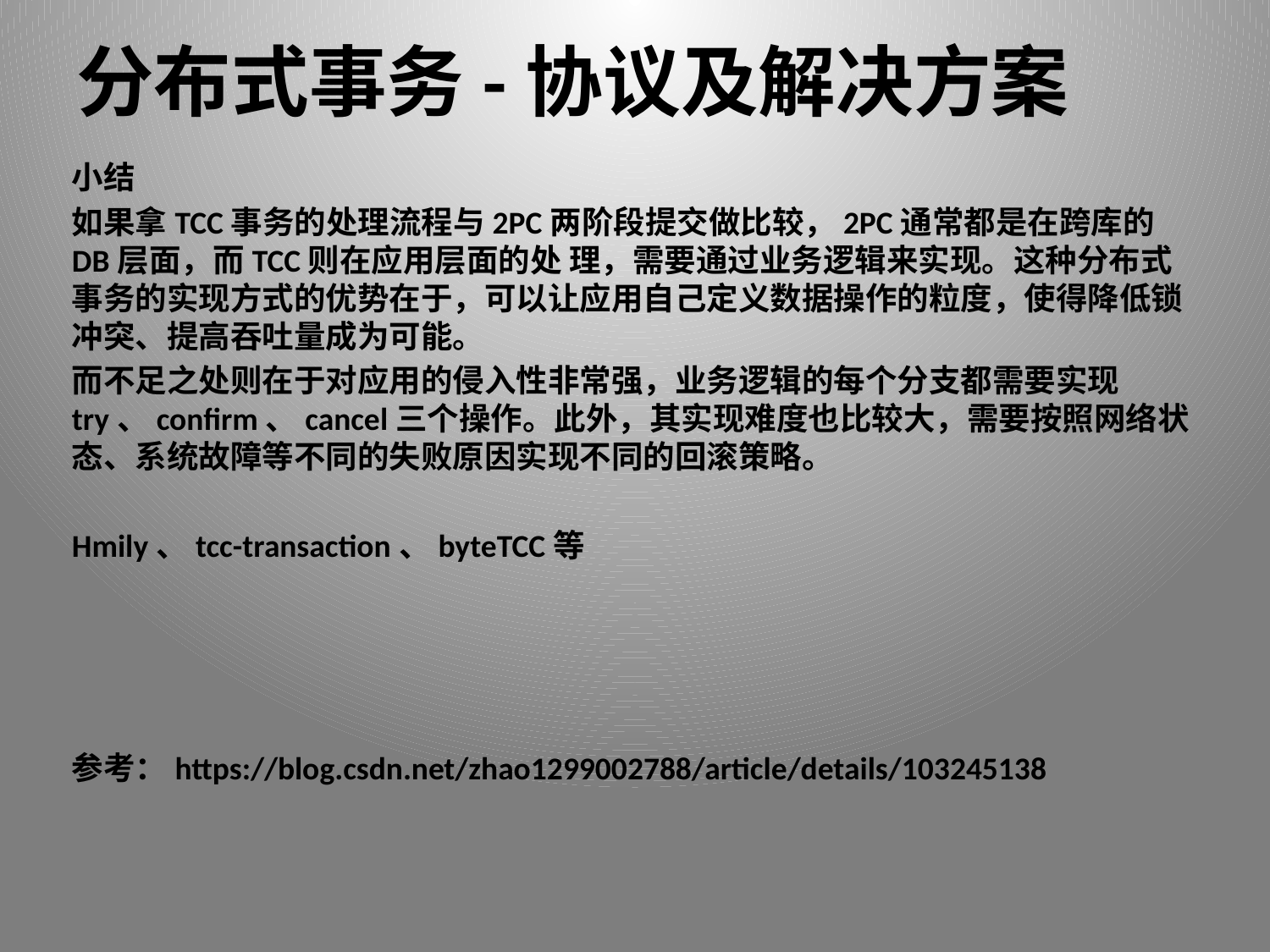

# 分布式事务-协议及解决方案
小结
如果拿TCC事务的处理流程与2PC两阶段提交做比较，2PC通常都是在跨库的DB层面，而TCC则在应用层面的处 理，需要通过业务逻辑来实现。这种分布式事务的实现方式的优势在于，可以让应用自己定义数据操作的粒度，使得降低锁冲突、提高吞吐量成为可能。
而不足之处则在于对应用的侵入性非常强，业务逻辑的每个分支都需要实现try、confirm、cancel三个操作。此外，其实现难度也比较大，需要按照网络状态、系统故障等不同的失败原因实现不同的回滚策略。

Hmily、tcc-transaction、byteTCC等

参考：https://blog.csdn.net/zhao1299002788/article/details/103245138